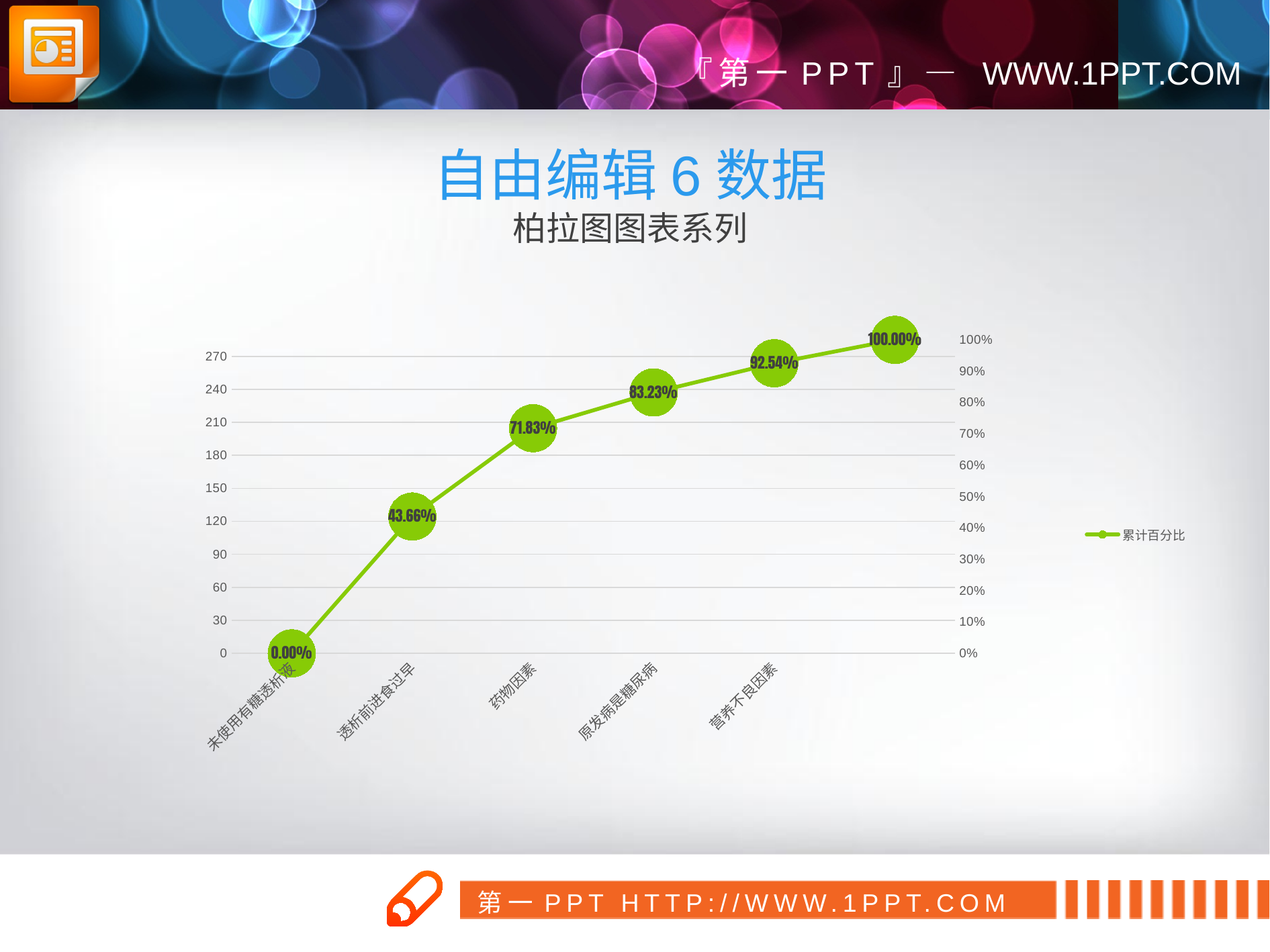

自由编辑6数据
柏拉图图表系列

### Chart

| Category | 频次 | 累计百分比 |
|---|---|---|
| 未使用有糖透析液 | 124.0 | 0.0 |
| 透析前进食过早 | 80.0 | 0.4366 |
| 药物因素 | 35.0 | 0.7183 |
| 原发病是糖尿病 | 30.0 | 0.8323 |
| 营养不良因素 | 27.0 | 0.9254 |